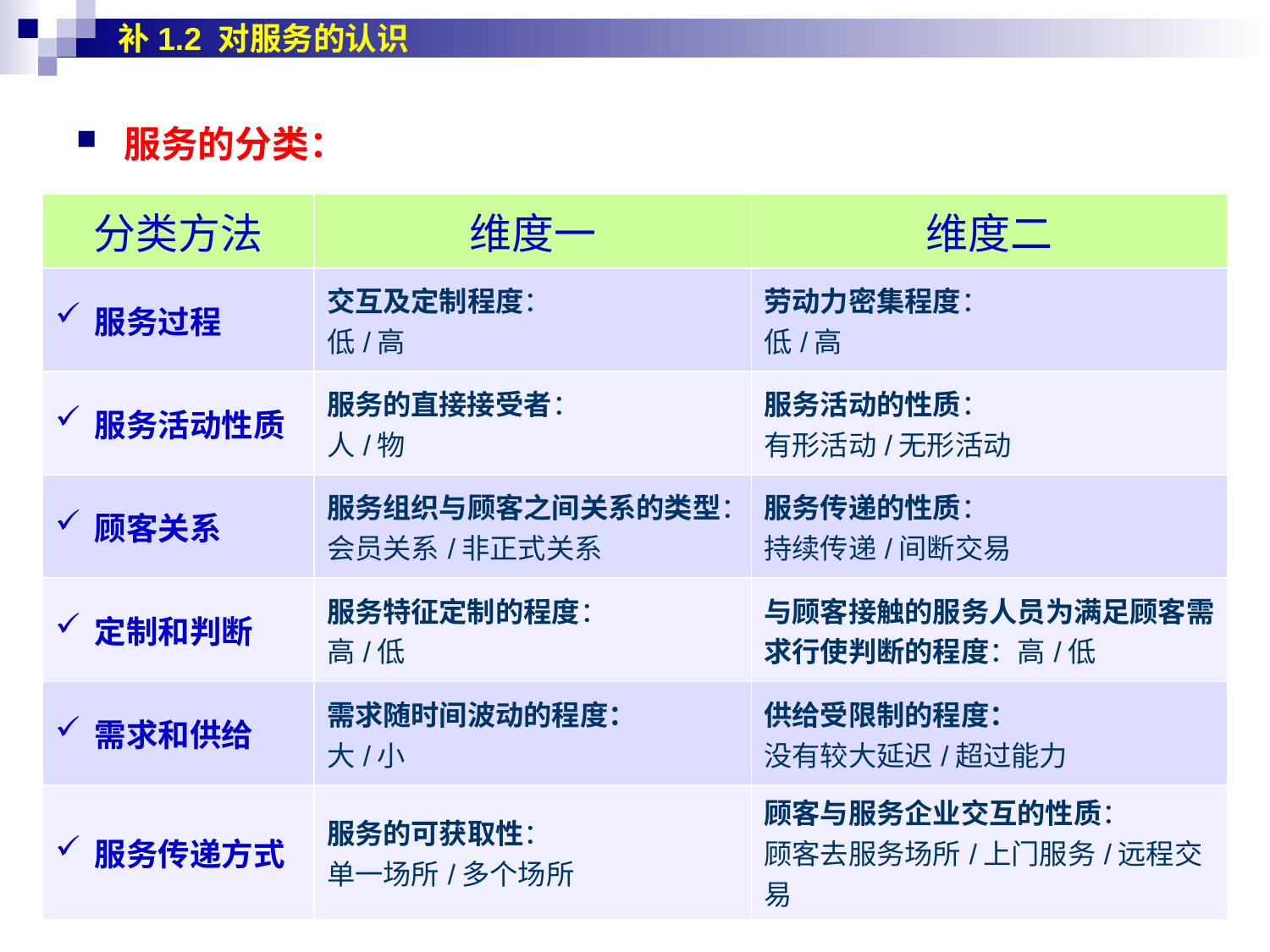

补1.2 对服务的认识
服务的分类：
| 分类方法 | 维度一 | 维度二 |
| --- | --- | --- |
| 服务过程 | 交互及定制程度： 低/高 | 劳动力密集程度： 低/高 |
| 服务活动性质 | 服务的直接接受者： 人/物 | 服务活动的性质： 有形活动/无形活动 |
| 顾客关系 | 服务组织与顾客之间关系的类型： 会员关系/非正式关系 | 服务传递的性质： 持续传递/间断交易 |
| 定制和判断 | 服务特征定制的程度： 高/低 | 与顾客接触的服务人员为满足顾客需求行使判断的程度：高/低 |
| 需求和供给 | 需求随时间波动的程度： 大/小 | 供给受限制的程度： 没有较大延迟/超过能力 |
| 服务传递方式 | 服务的可获取性： 单一场所/多个场所 | 顾客与服务企业交互的性质： 顾客去服务场所/上门服务/远程交易 |